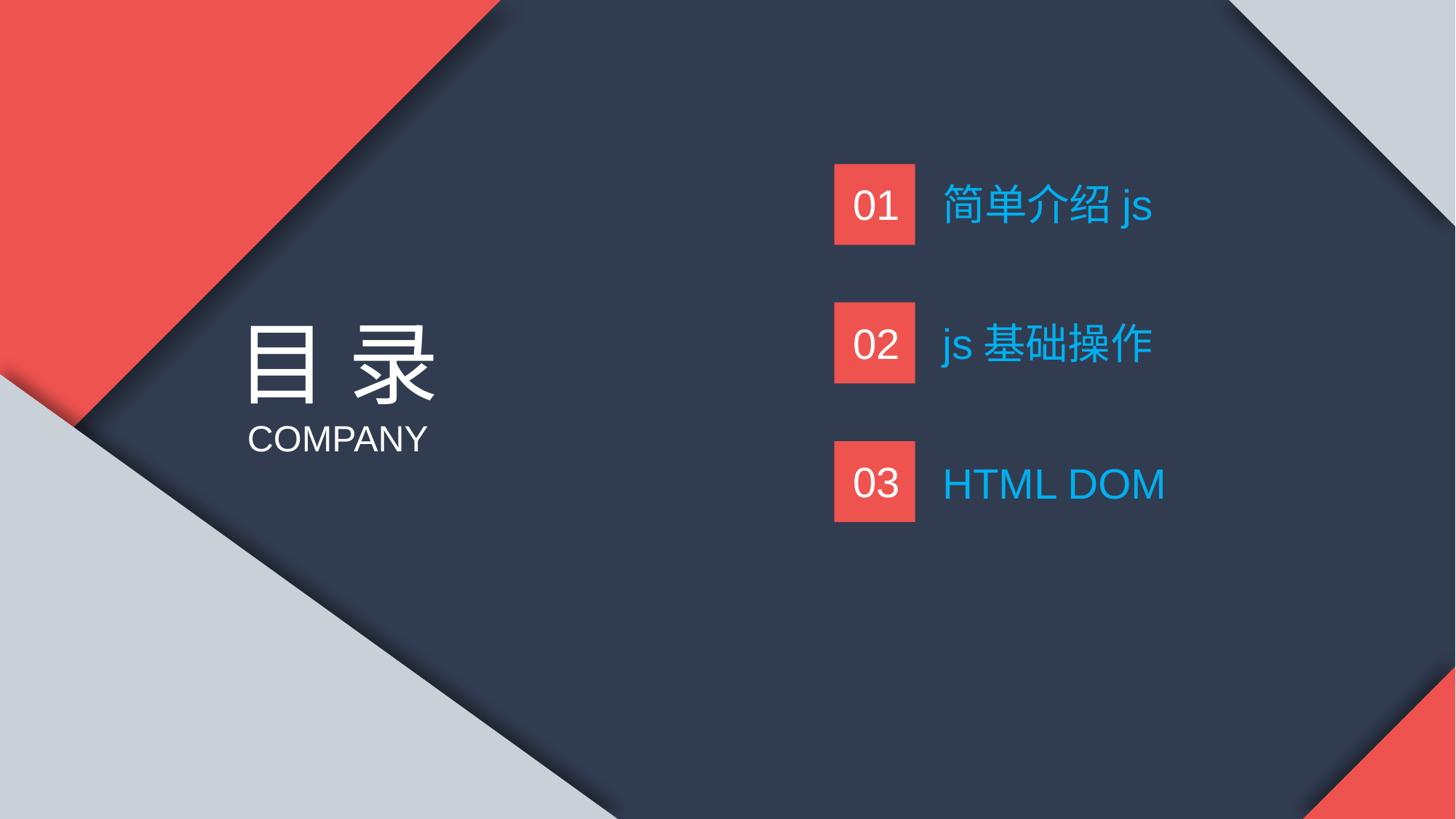

01
简单介绍js

目 录
COMPANY

js基础操作
02

03
HTML DOM